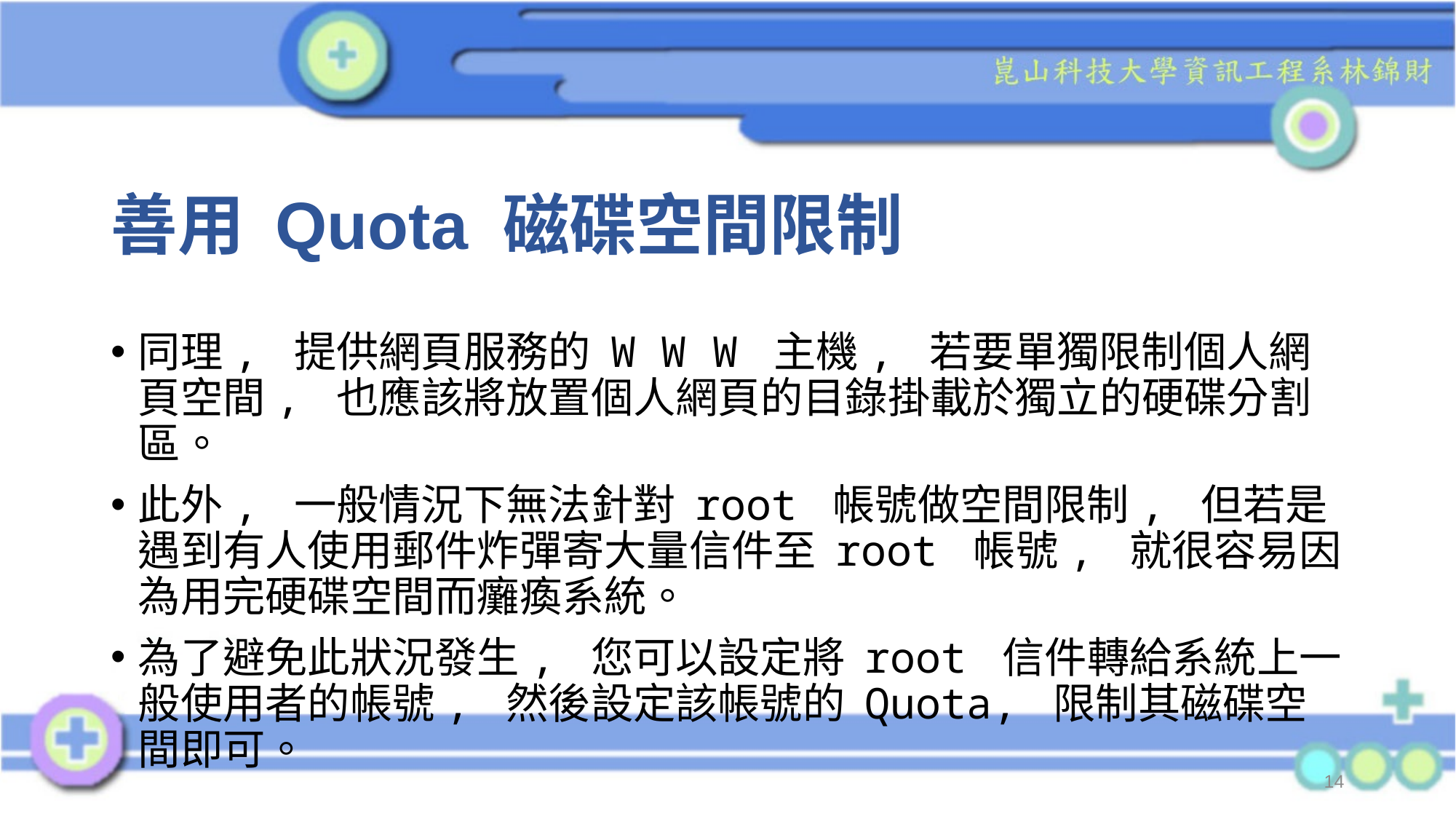

# 善用 Quota 磁碟空間限制
同理, 提供網頁服務的 W W W 主機, 若要單獨限制個人網頁空間, 也應該將放置個人網頁的目錄掛載於獨立的硬碟分割區。
此外, 一般情況下無法針對 root 帳號做空間限制, 但若是遇到有人使用郵件炸彈寄大量信件至 root 帳號, 就很容易因為用完硬碟空間而癱瘓系統。
為了避免此狀況發生, 您可以設定將 root 信件轉給系統上一般使用者的帳號, 然後設定該帳號的 Quota, 限制其磁碟空間即可。

14